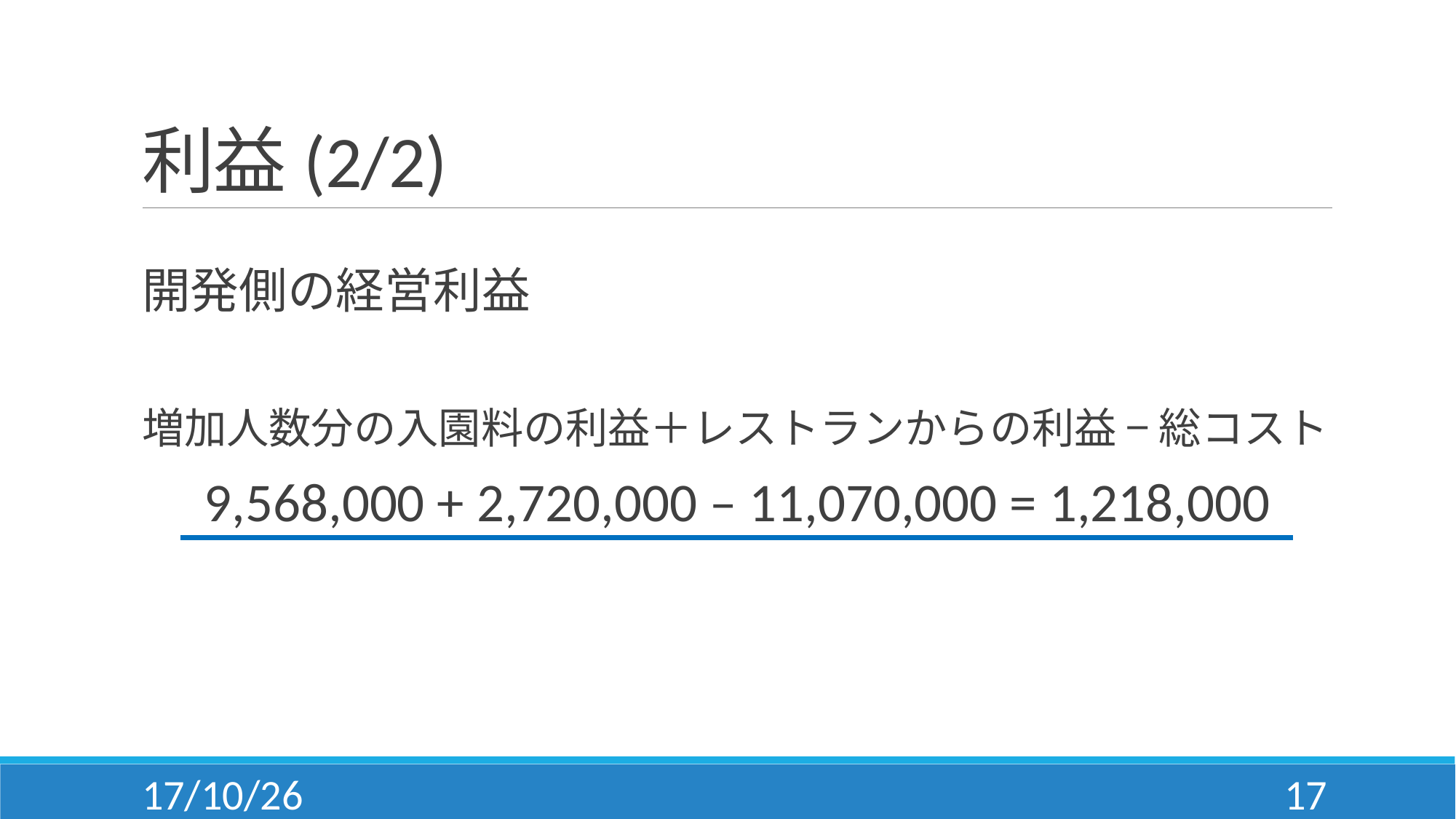

# 利益(2/2)
開発側の経営利益

増加人数分の入園料の利益＋レストランからの利益 − 総コスト
9,568,000 + 2,720,000 – 11,070,000 = 1,218,000
17/10/26
17